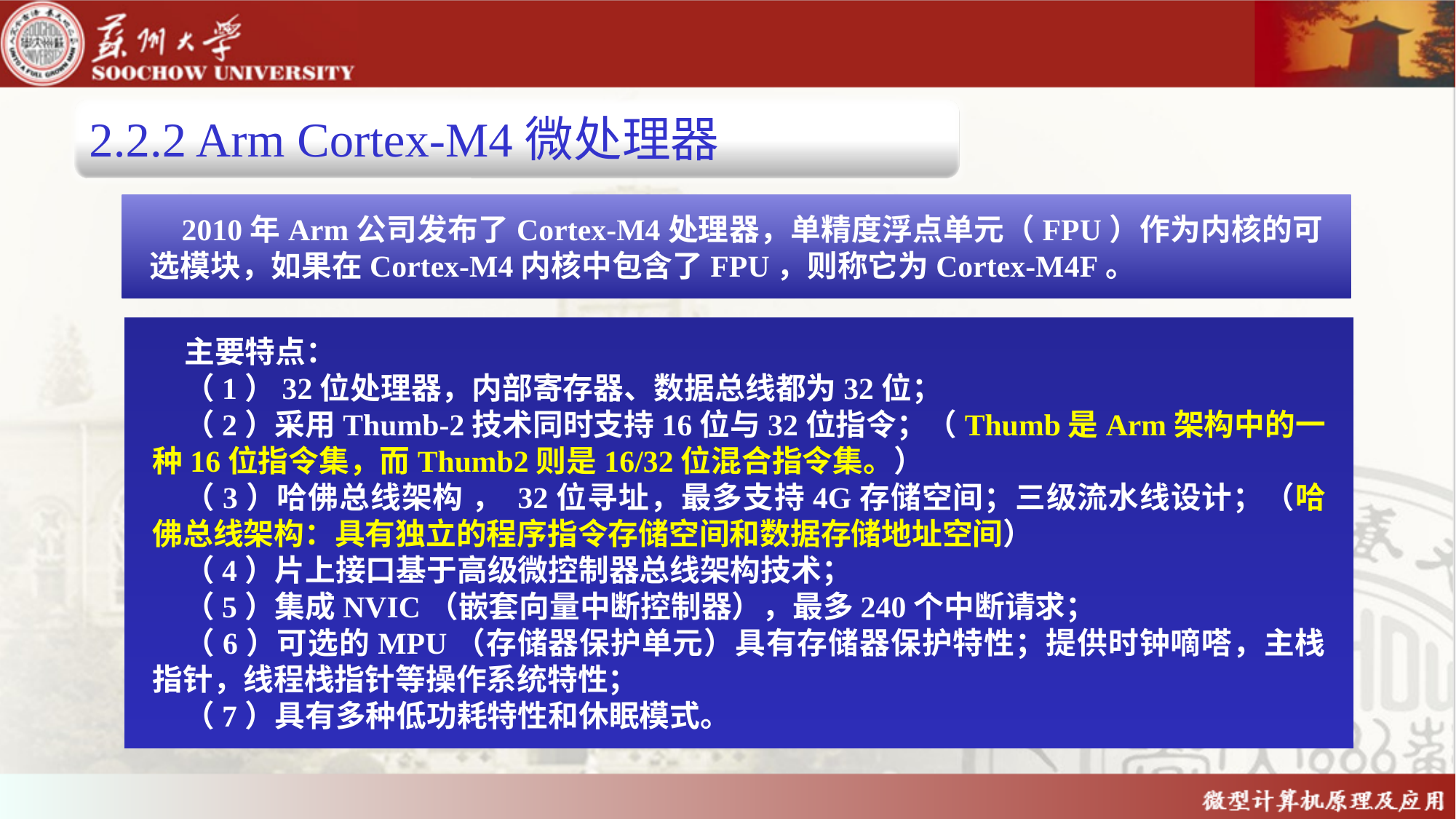

2.2.2 Arm Cortex-M4微处理器

2010年Arm公司发布了Cortex-M4处理器，单精度浮点单元（FPU）作为内核的可选模块，如果在Cortex-M4内核中包含了FPU，则称它为Cortex-M4F。
主要特点：
（1）32位处理器，内部寄存器、数据总线都为32位；
（2）采用Thumb-2技术同时支持16位与32位指令；（Thumb是Arm架构中的一种16位指令集，而Thumb2则是16/32位混合指令集。）
（3）哈佛总线架构 ， 32位寻址，最多支持4G存储空间；三级流水线设计；（哈佛总线架构：具有独立的程序指令存储空间和数据存储地址空间）
（4）片上接口基于高级微控制器总线架构技术；
（5）集成NVIC（嵌套向量中断控制器），最多240个中断请求；
（6）可选的MPU（存储器保护单元）具有存储器保护特性；提供时钟嘀嗒，主栈指针，线程栈指针等操作系统特性；
（7）具有多种低功耗特性和休眠模式。